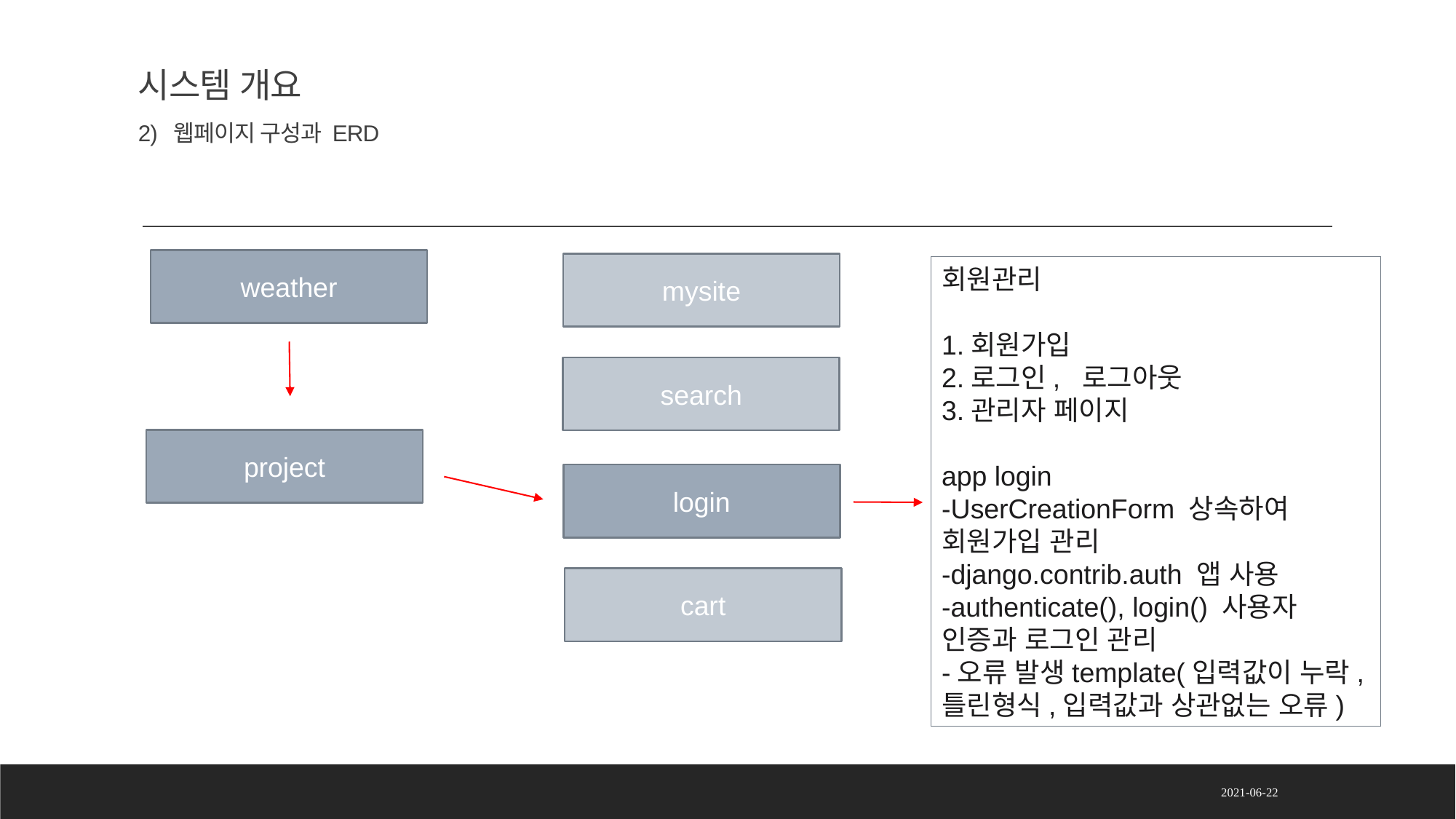

weather
mysite
search
project
login
cart
# 시스템 개요 2)  웹페이지 구성과 ERD
회원관리

1.회원가입
2.로그인,  로그아웃
3.관리자 페이지

app login
-UserCreationForm 상속하여 회원가입 관리
-django.contrib.auth 앱 사용
-authenticate(), login() 사용자 인증과 로그인 관리
-오류 발생template(입력값이 누락, 틀린형식,입력값과 상관없는 오류)
2021-06-22